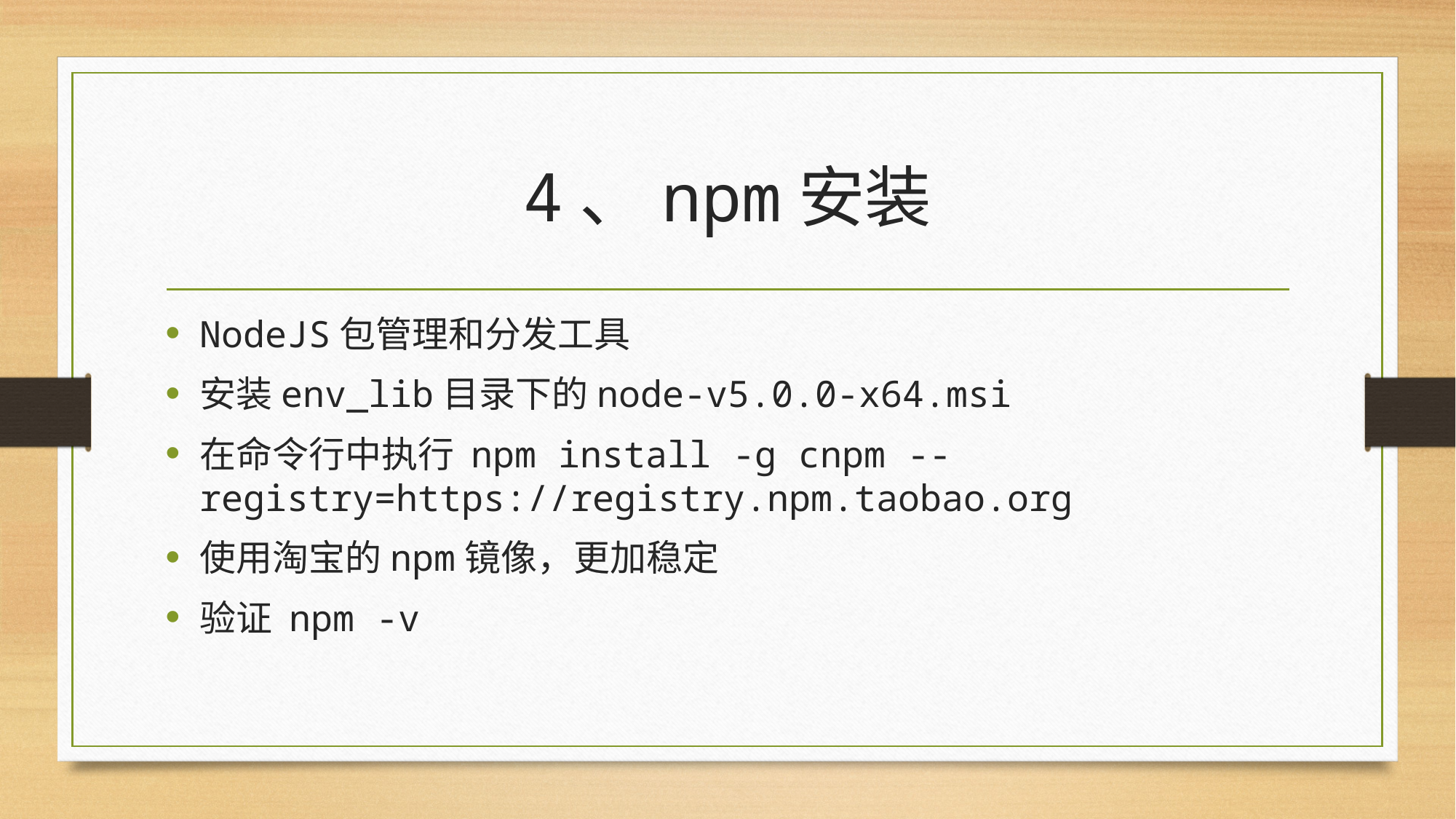

# 4、npm安装
NodeJS包管理和分发工具
安装env_lib目录下的node-v5.0.0-x64.msi
在命令行中执行 npm install -g cnpm --registry=https://registry.npm.taobao.org
使用淘宝的npm镜像，更加稳定
验证 npm -v